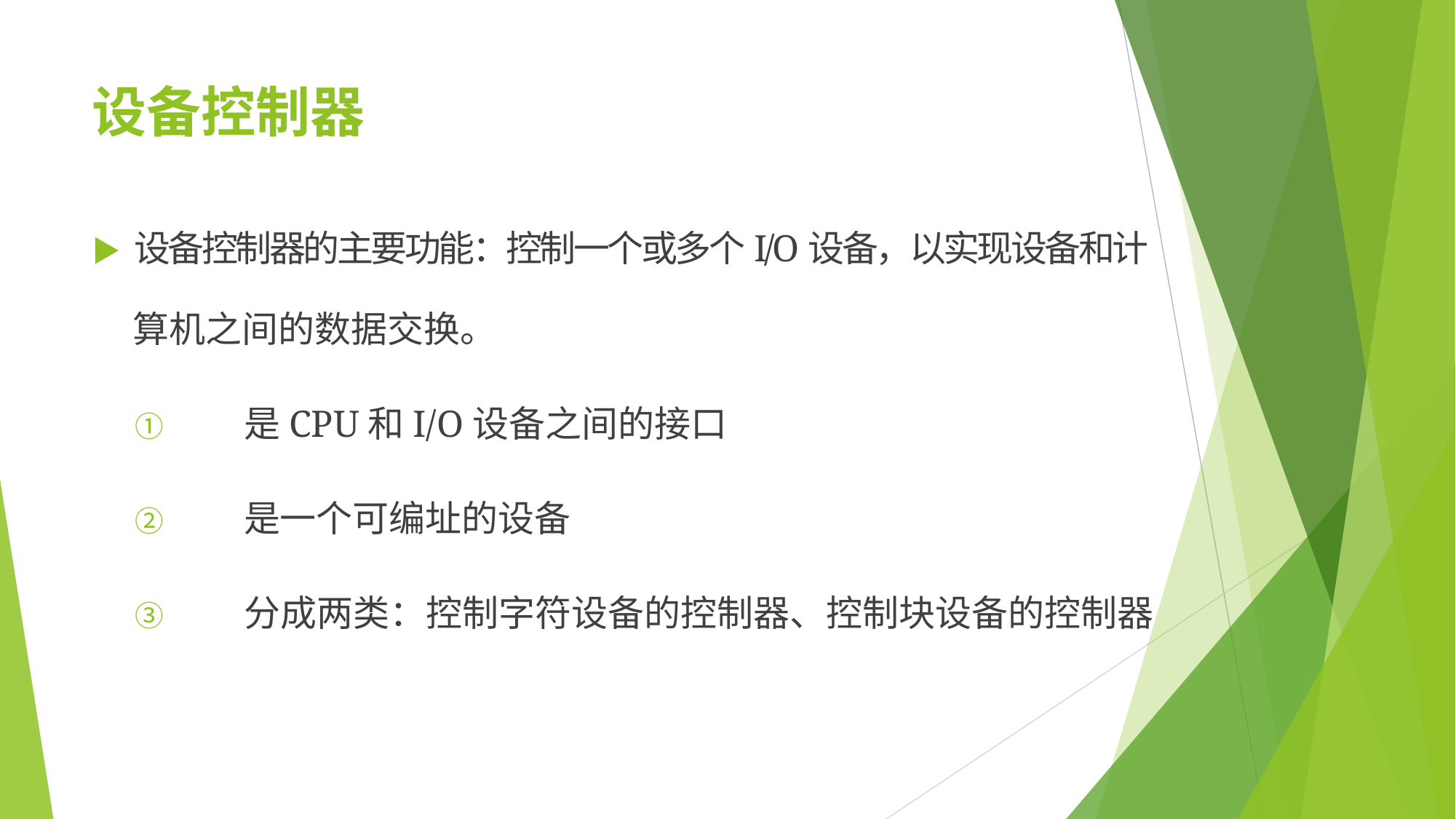

# 设备控制器
▶	设备控制器的主要功能：控制一个或多个I/O设备，以实现设备和计

算机之间的数据交换。

①	是CPU和I/O设备之间的接口

②	是一个可编址的设备

③	分成两类：控制字符设备的控制器、控制块设备的控制器